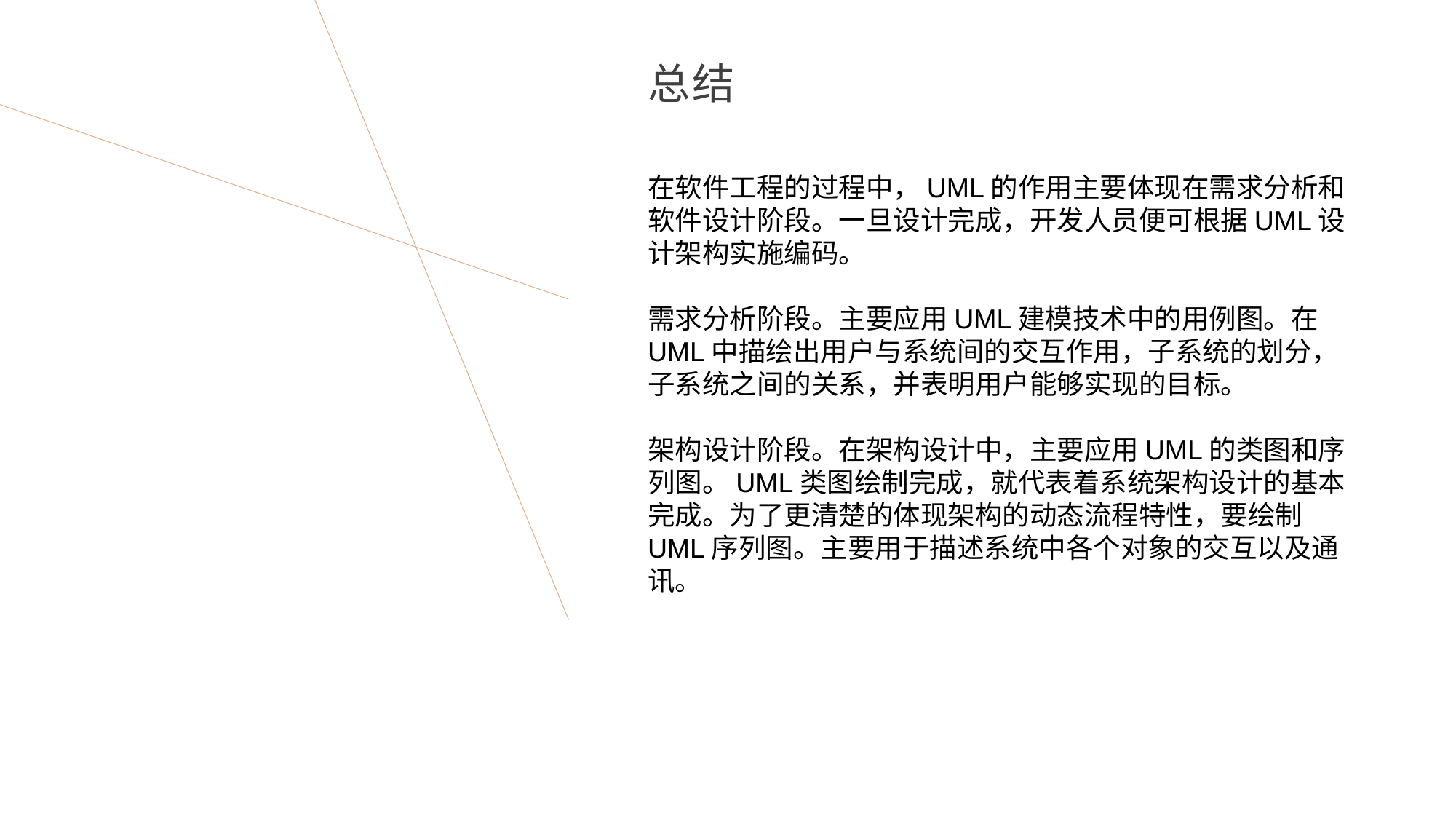

# 总结
在软件工程的过程中，UML的作用主要体现在需求分析和软件设计阶段。一旦设计完成，开发人员便可根据UML设计架构实施编码。

需求分析阶段。主要应用UML建模技术中的用例图。在UML中描绘出用户与系统间的交互作用，子系统的划分，子系统之间的关系，并表明用户能够实现的目标。

架构设计阶段。在架构设计中，主要应用UML的类图和序列图。UML类图绘制完成，就代表着系统架构设计的基本完成。为了更清楚的体现架构的动态流程特性，要绘制UML序列图。主要用于描述系统中各个对象的交互以及通讯。
24